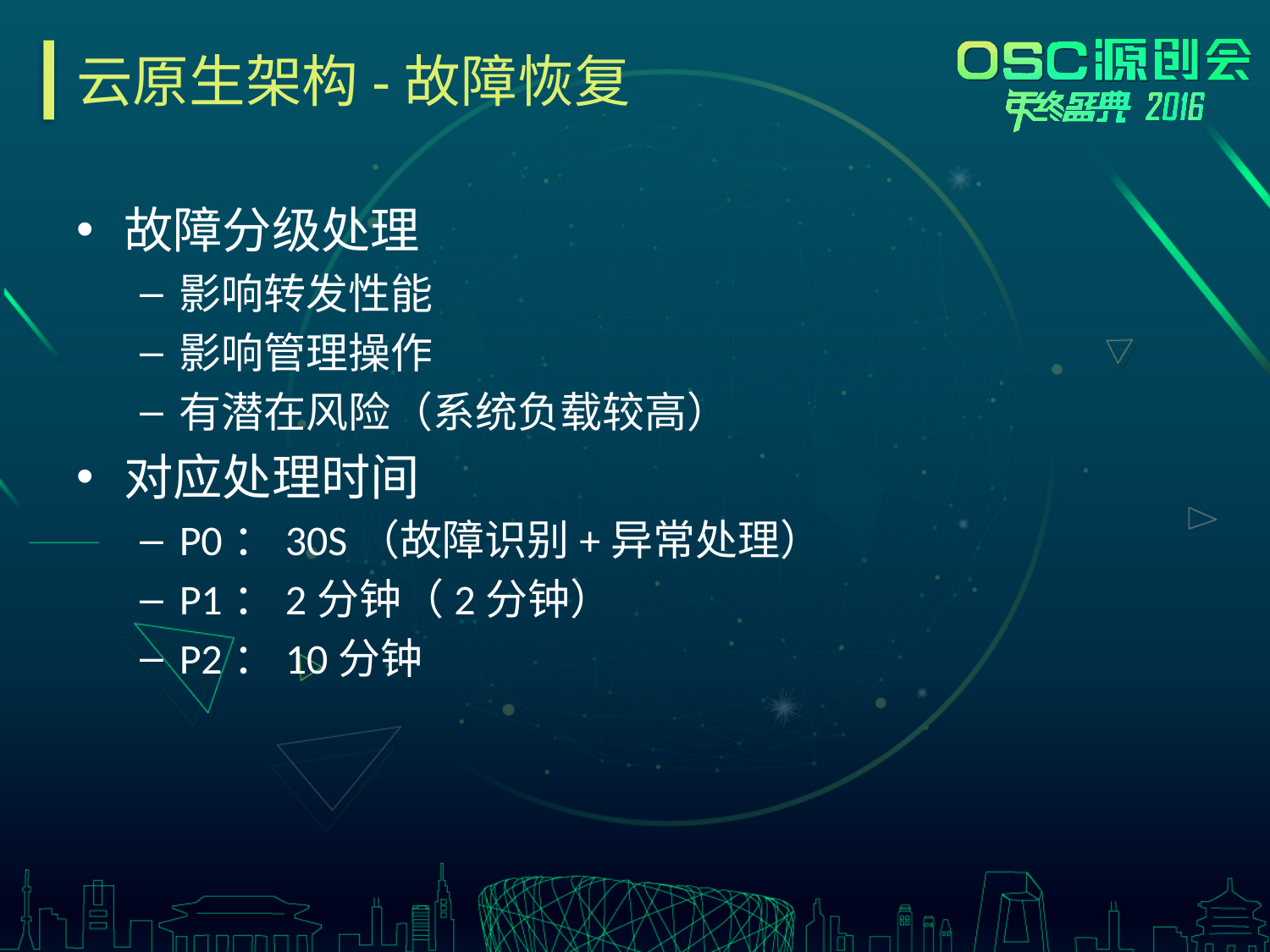

# 云原生架构-故障恢复
故障分级处理
影响转发性能
影响管理操作
有潜在风险（系统负载较高）
对应处理时间
P0：30S（故障识别+异常处理）
P1：2分钟（2分钟）
P2：10分钟